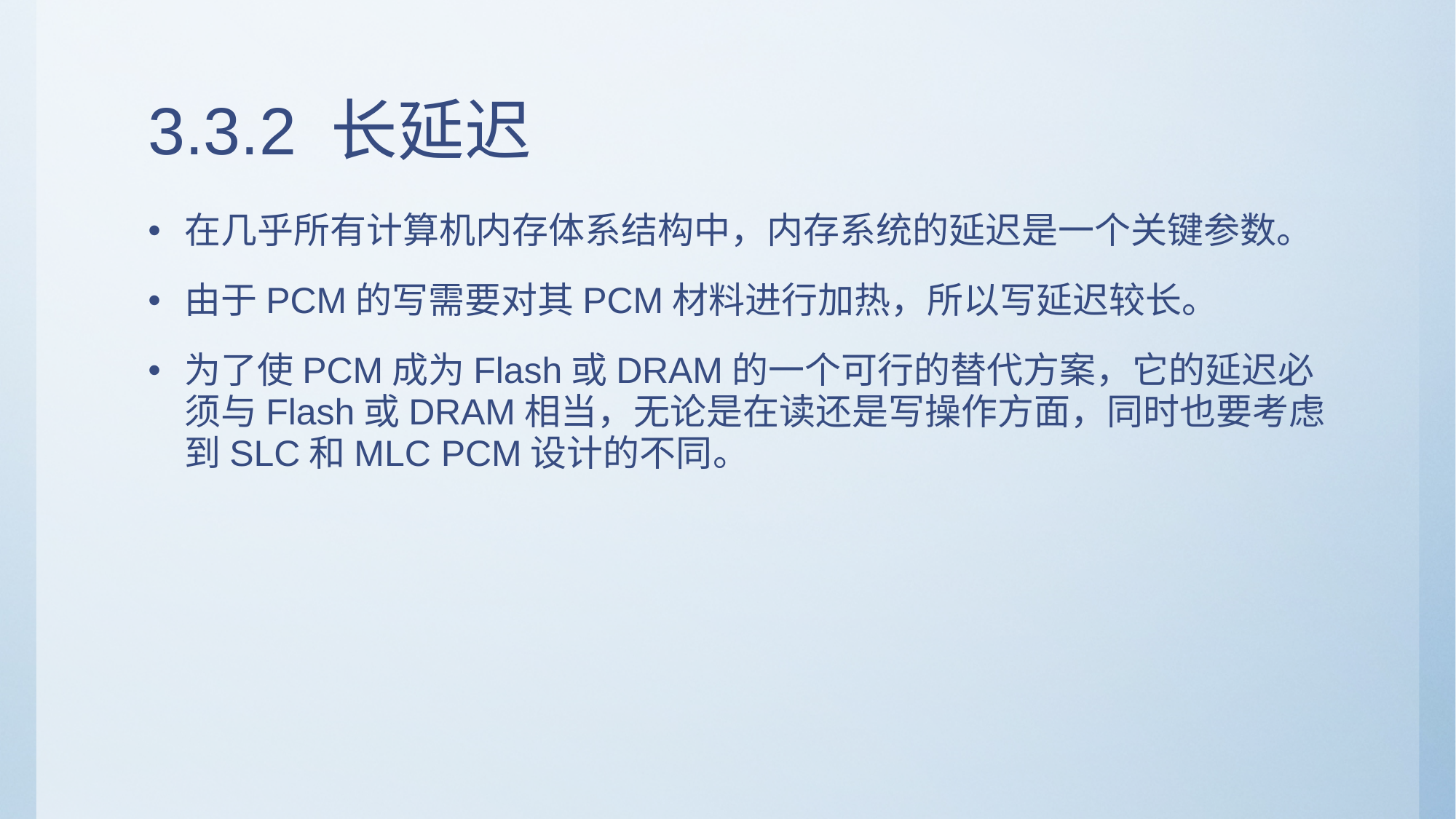

# 3.3.2 长延迟
在几乎所有计算机内存体系结构中，内存系统的延迟是一个关键参数。
由于PCM的写需要对其PCM材料进行加热，所以写延迟较长。
为了使PCM成为Flash或DRAM的一个可行的替代方案，它的延迟必须与Flash或DRAM相当，无论是在读还是写操作方面，同时也要考虑到SLC和MLC PCM设计的不同。